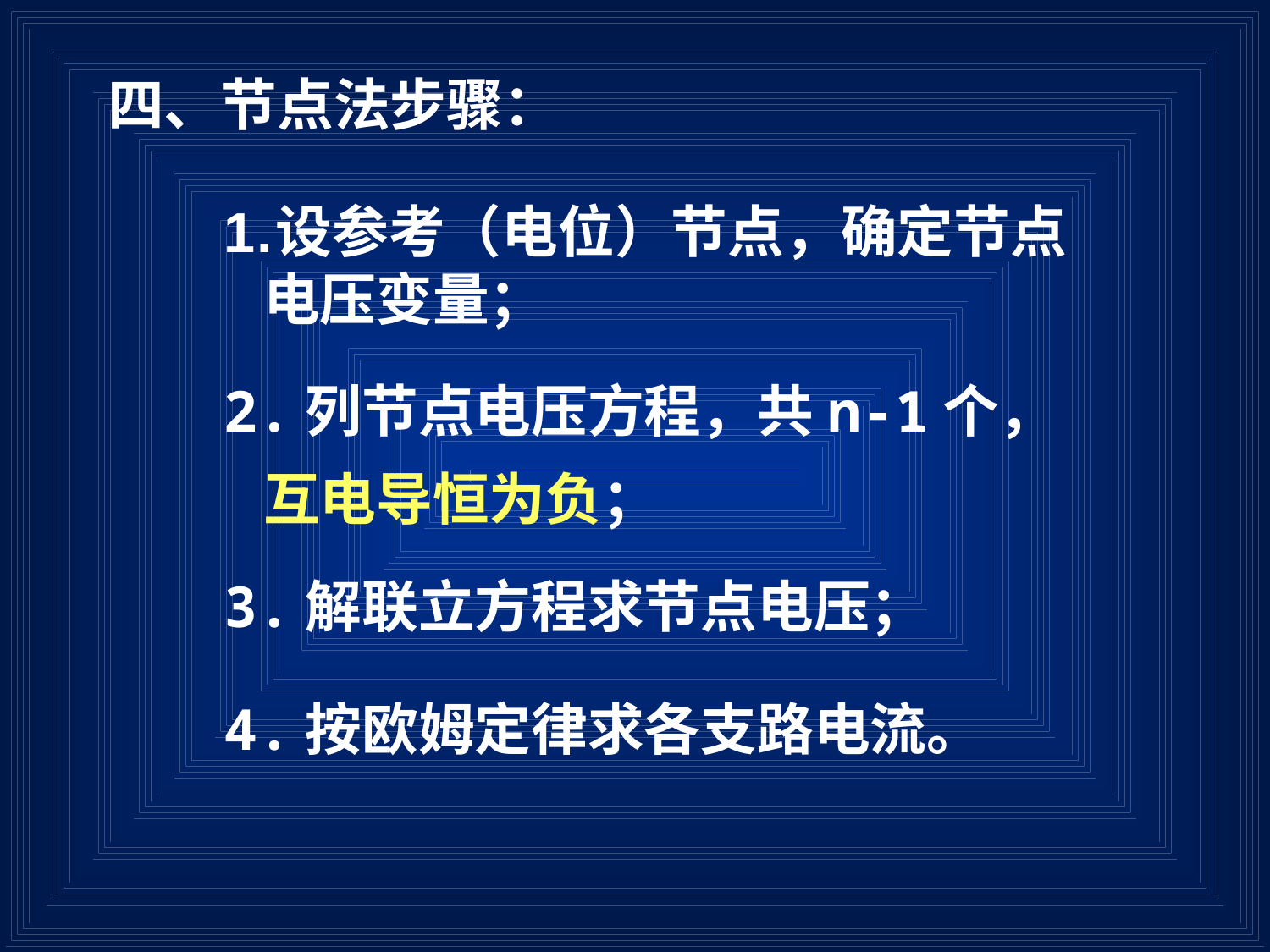

四、节点法步骤：
设参考（电位）节点，确定节点
  电压变量；
2.列节点电压方程，共n-1个，
  互电导恒为负；
3.解联立方程求节点电压；
4.按欧姆定律求各支路电流。